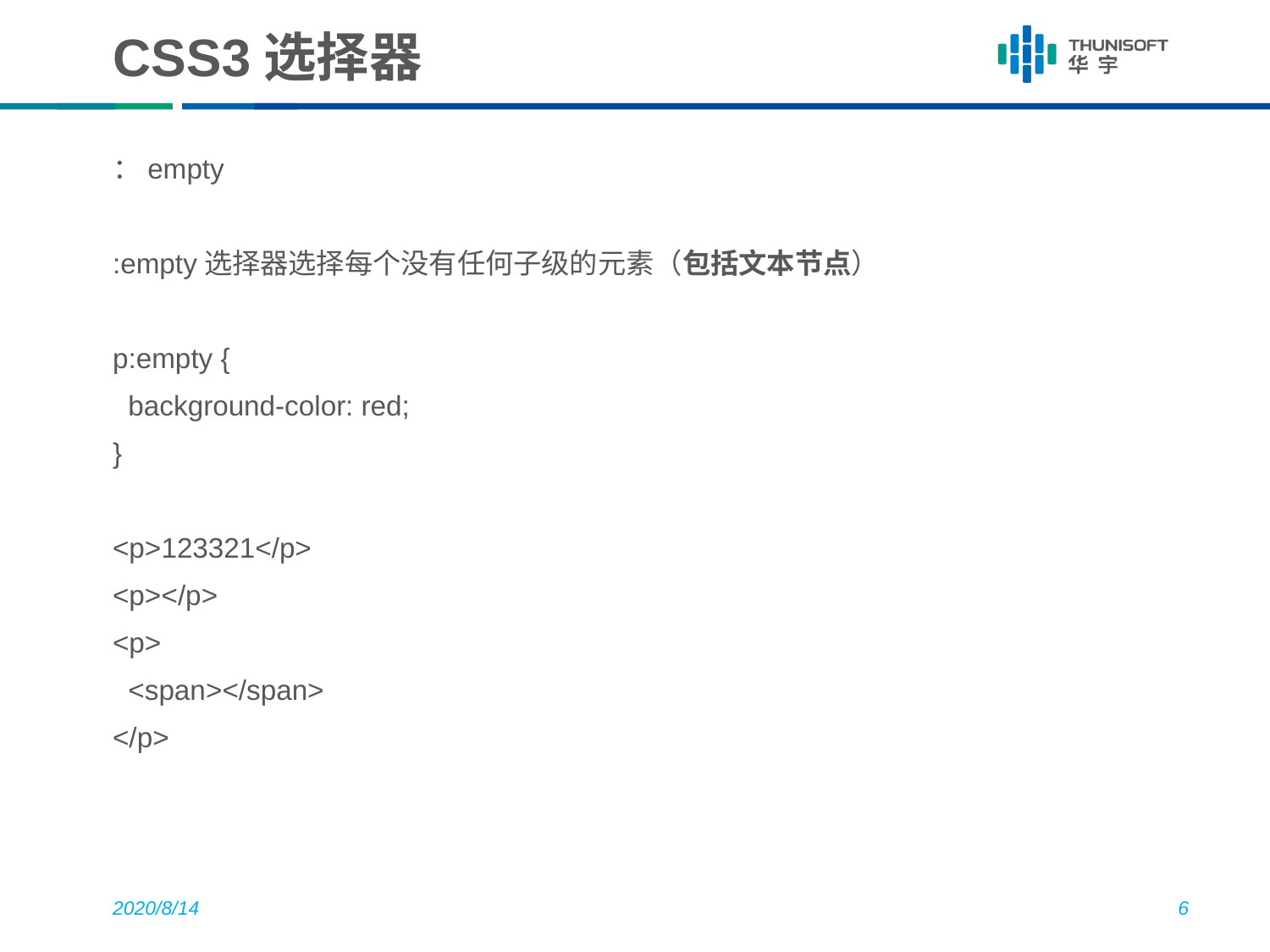

# CSS3选择器
：empty

:empty选择器选择每个没有任何子级的元素（包括文本节点）

p:empty {
  background-color: red;
}

<p>123321</p>
<p></p>
<p>
  <span></span>
</p>

2020/8/14
6